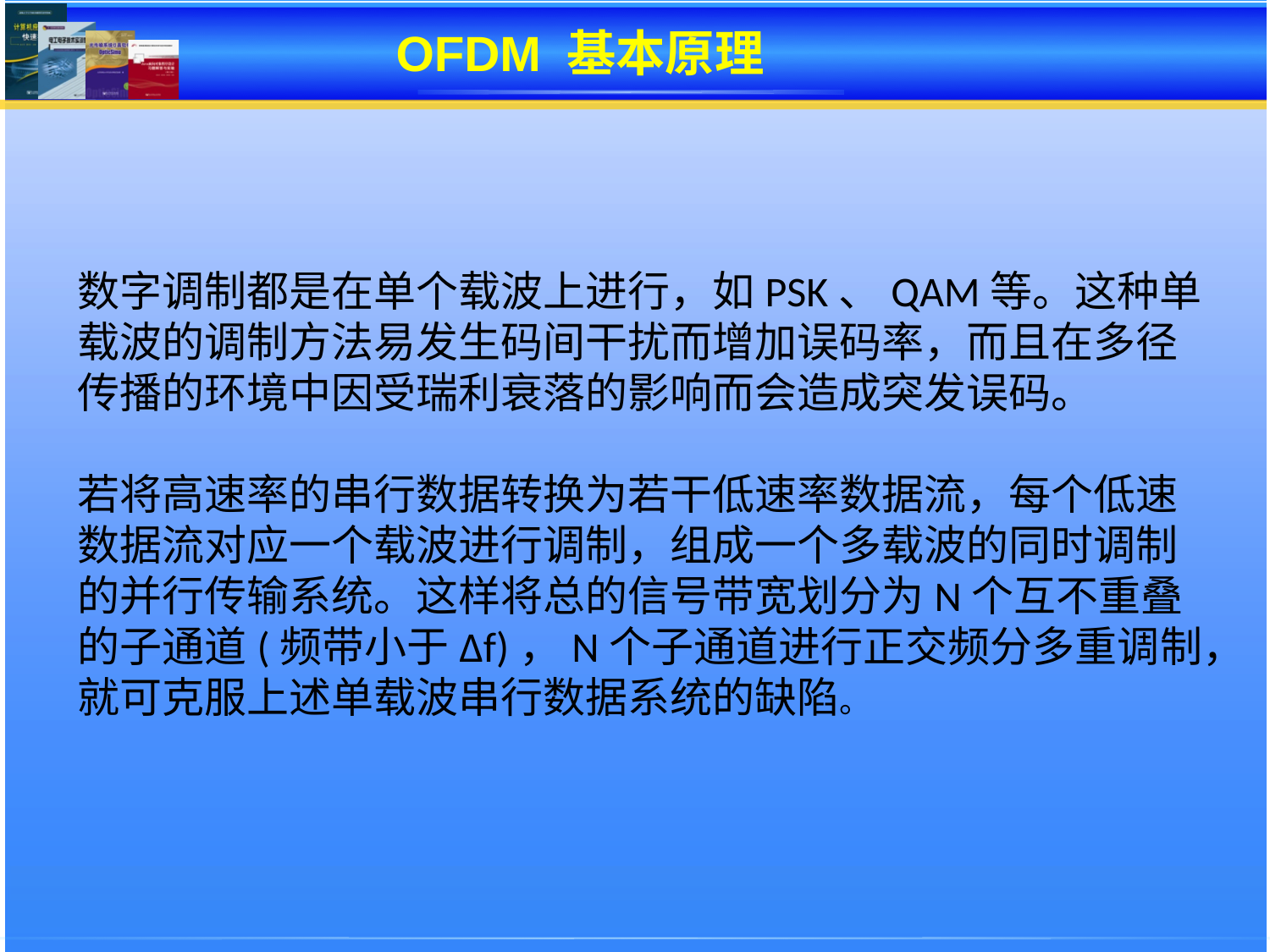

OFDM 基本原理
数字调制都是在单个载波上进行，如PSK、QAM等。这种单载波的调制方法易发生码间干扰而增加误码率，而且在多径传播的环境中因受瑞利衰落的影响而会造成突发误码。

若将高速率的串行数据转换为若干低速率数据流，每个低速数据流对应一个载波进行调制，组成一个多载波的同时调制的并行传输系统。这样将总的信号带宽划分为N个互不重叠的子通道(频带小于Δf)，N个子通道进行正交频分多重调制，就可克服上述单载波串行数据系统的缺陷。